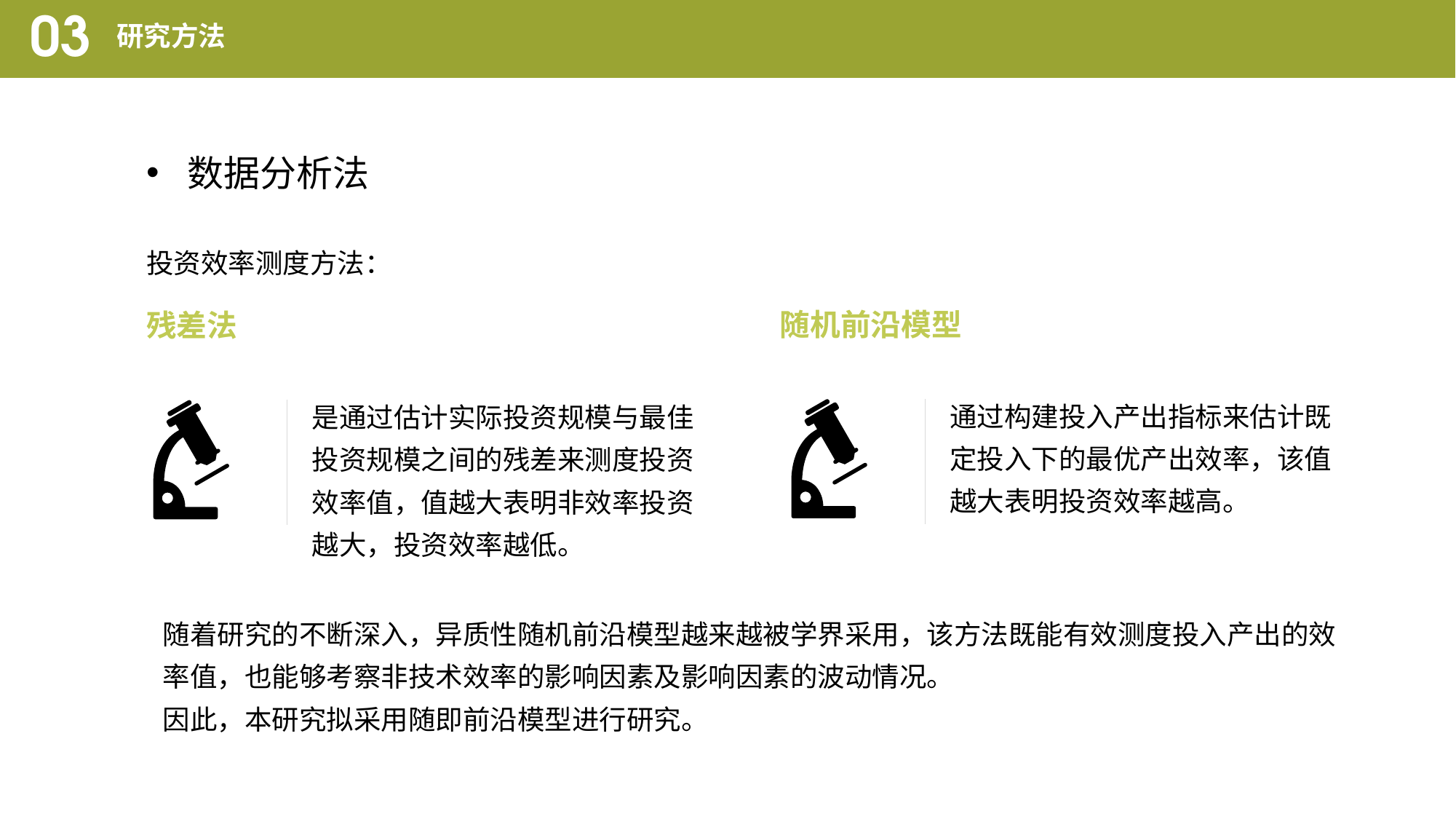

03
研究方法
数据分析法

投资效率测度方法：
随机前沿模型
残差法
通过构建投入产出指标来估计既定投入下的最优产出效率，该值越大表明投资效率越高。
是通过估计实际投资规模与最佳投资规模之间的残差来测度投资效率值，值越大表明非效率投资越大，投资效率越低。

随着研究的不断深入，异质性随机前沿模型越来越被学界采用，该方法既能有效测度投入产出的效率值，也能够考察非技术效率的影响因素及影响因素的波动情况。
因此，本研究拟采用随即前沿模型进行研究。